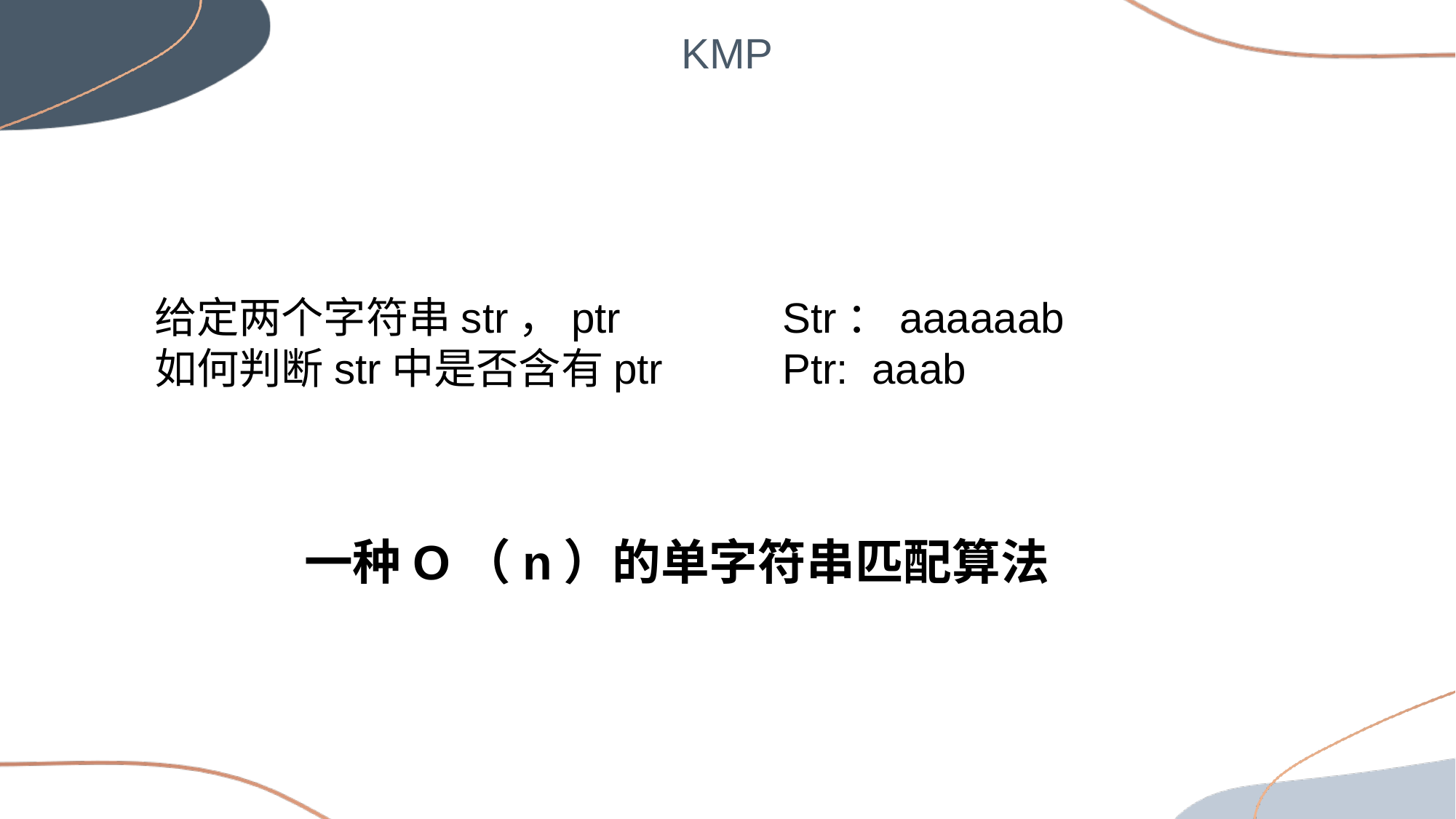

KMP
给定两个字符串str，ptr
如何判断str中是否含有ptr
Str：aaaaaab
Ptr:  aaab
一种O（n）的单字符串匹配算法